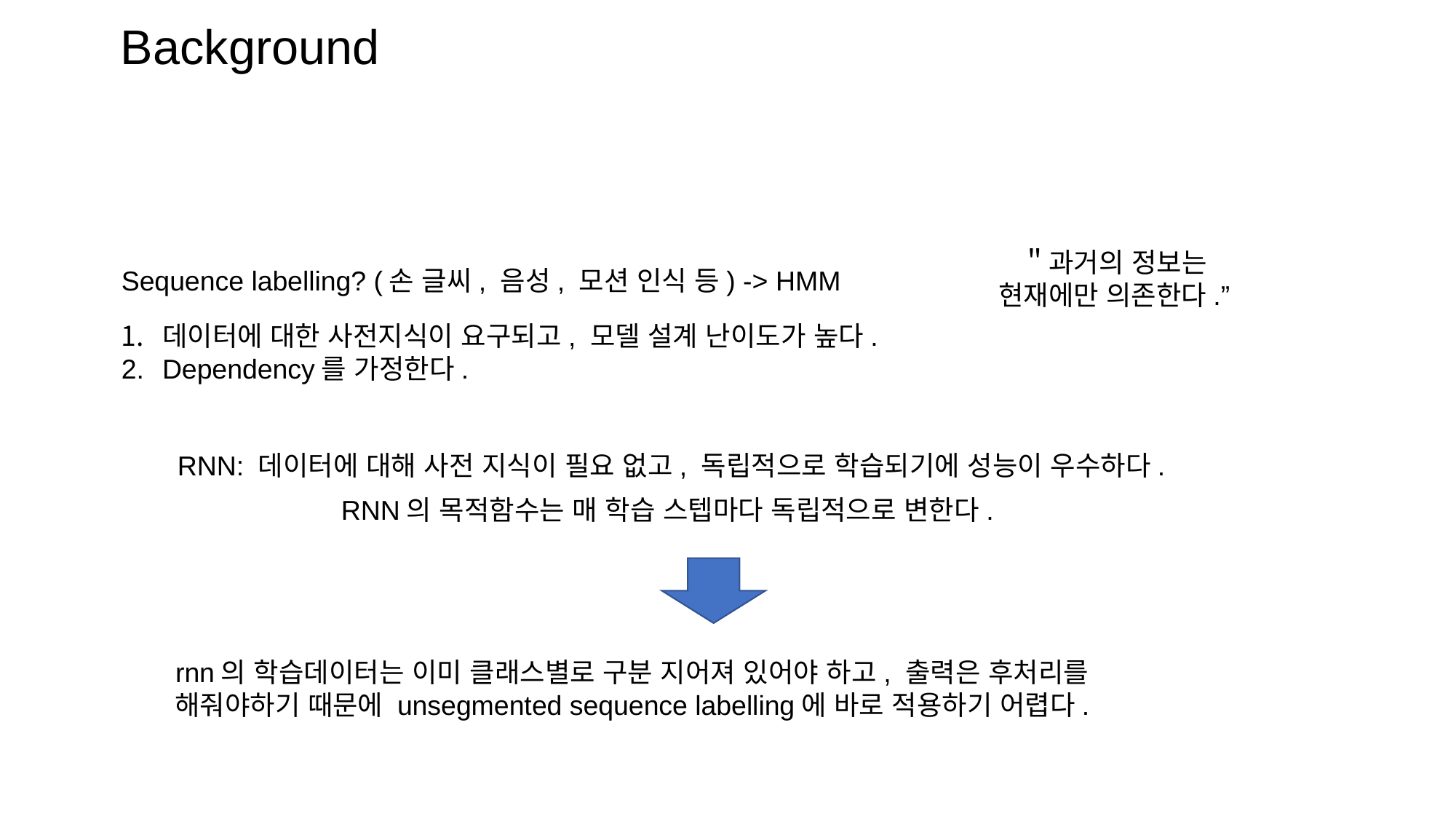

# Background
＂과거의 정보는 현재에만 의존한다.”
Sequence labelling? (손 글씨, 음성, 모션 인식 등) -> HMM
데이터에 대한 사전지식이 요구되고, 모델 설계 난이도가 높다.
Dependency를 가정한다.
RNN: 데이터에 대해 사전 지식이 필요 없고, 독립적으로 학습되기에 성능이 우수하다.
RNN의 목적함수는 매 학습 스텝마다 독립적으로 변한다.

rnn의 학습데이터는 이미 클래스별로 구분 지어져 있어야 하고, 출력은 후처리를 해줘야하기 때문에 unsegmented sequence labelling에 바로 적용하기 어렵다.